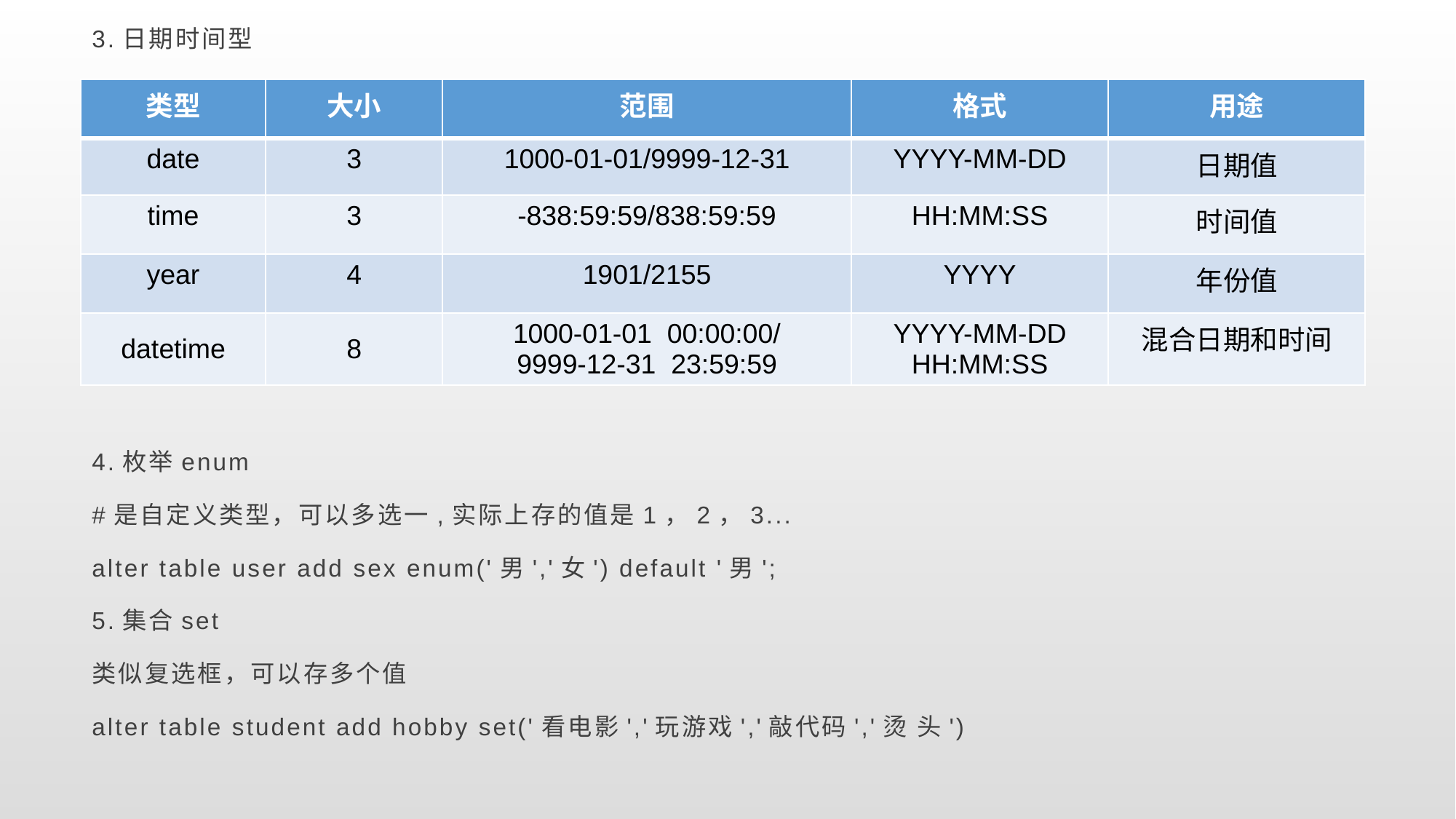

3.⽇期时间型

4.枚举enum
#是⾃定义类型，可以多选⼀,实际上存的值是1，2，3...
alter table user add sex enum('男','⼥') default '男';
5.集合set
类似复选框，可以存多个值
alter table student add hobby set('看电影','玩游戏','敲代码','烫 头')
| 类型 | 大小 | 范围 | 格式 | 用途 |
| --- | --- | --- | --- | --- |
| date | 3 | 1000-01-01/9999-12-31 | YYYY-MM-DD | 日期值 |
| time | 3 | -838:59:59/838:59:59 | HH:MM:SS | 时间值 |
| year | 4 | 1901/2155 | YYYY | 年份值 |
| datetime | 8 | 1000-01-01 00:00:00/ 9999-12-31 23:59:59 | YYYY-MM-DD HH:MM:SS | 混合日期和时间 |